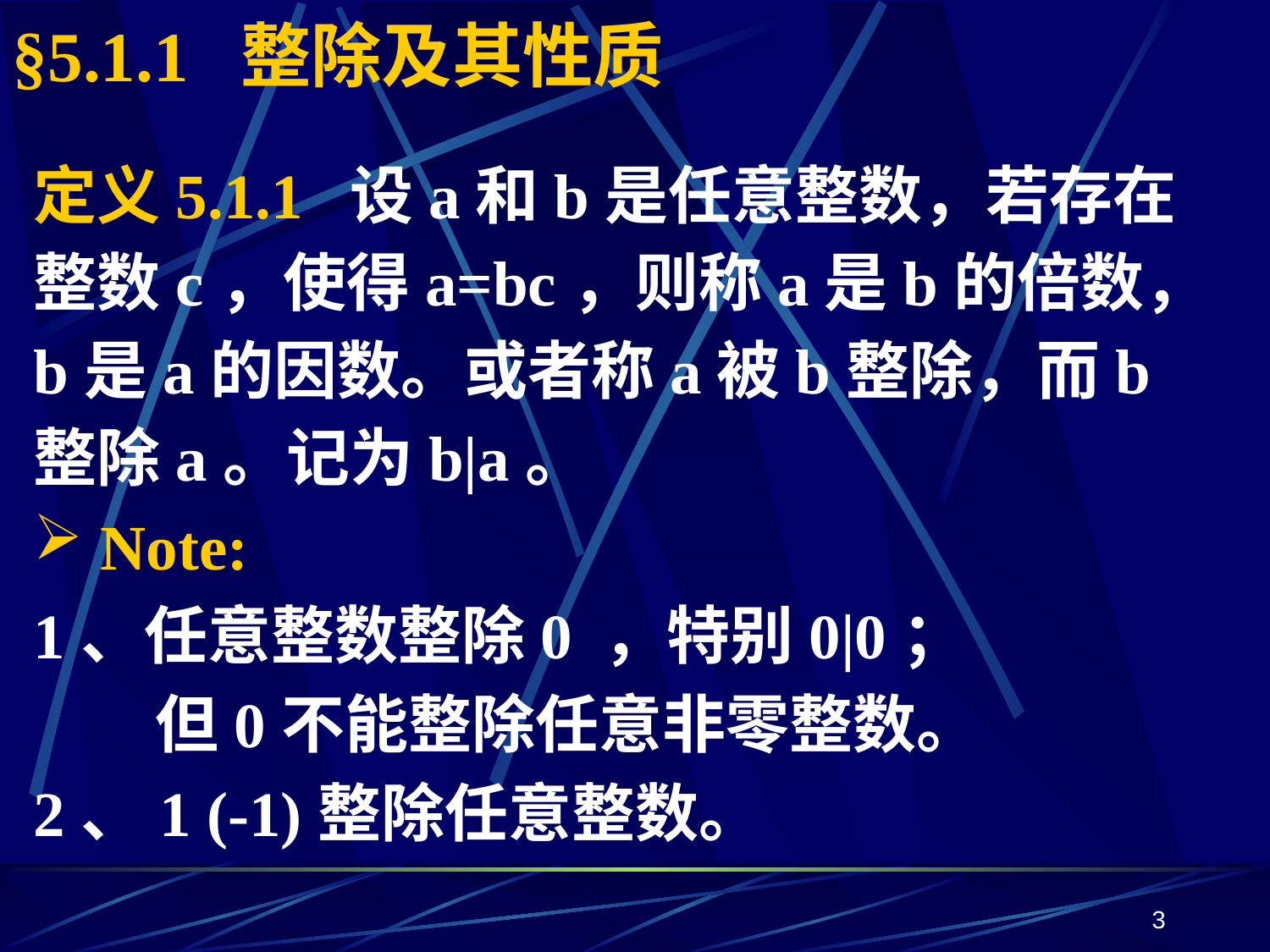

§5.1.1  整除及其性质
定义5.1.1  设a和b是任意整数，若存在整数c，使得a=bc，则称a是b的倍数，b是a的因数。或者称a被b整除，而b整除a。记为b|a。
 Note:
1、任意整数整除0 ，特别0|0；
   　但0不能整除任意非零整数。
2、1 (-1)整除任意整数。

3